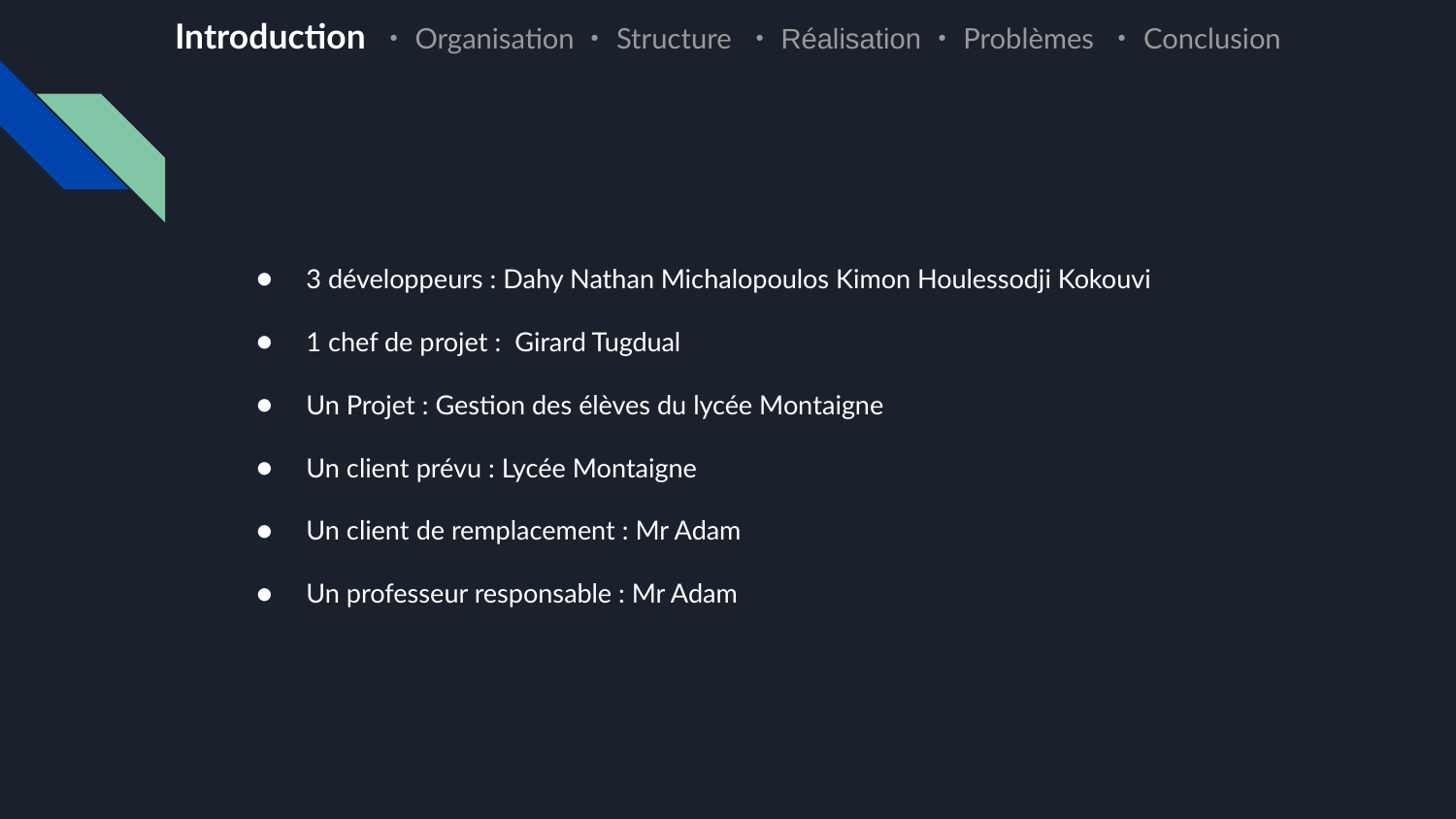

Introduction ・Organisation・Structure ・Réalisation・Problèmes ・Conclusion

3 développeurs : Dahy Nathan Michalopoulos Kimon Houlessodji Kokouvi
1 chef de projet :  Girard Tugdual
Un Projet : Gestion des élèves du lycée Montaigne
Un client prévu : Lycée Montaigne
Un client de remplacement : Mr Adam
Un professeur responsable : Mr Adam